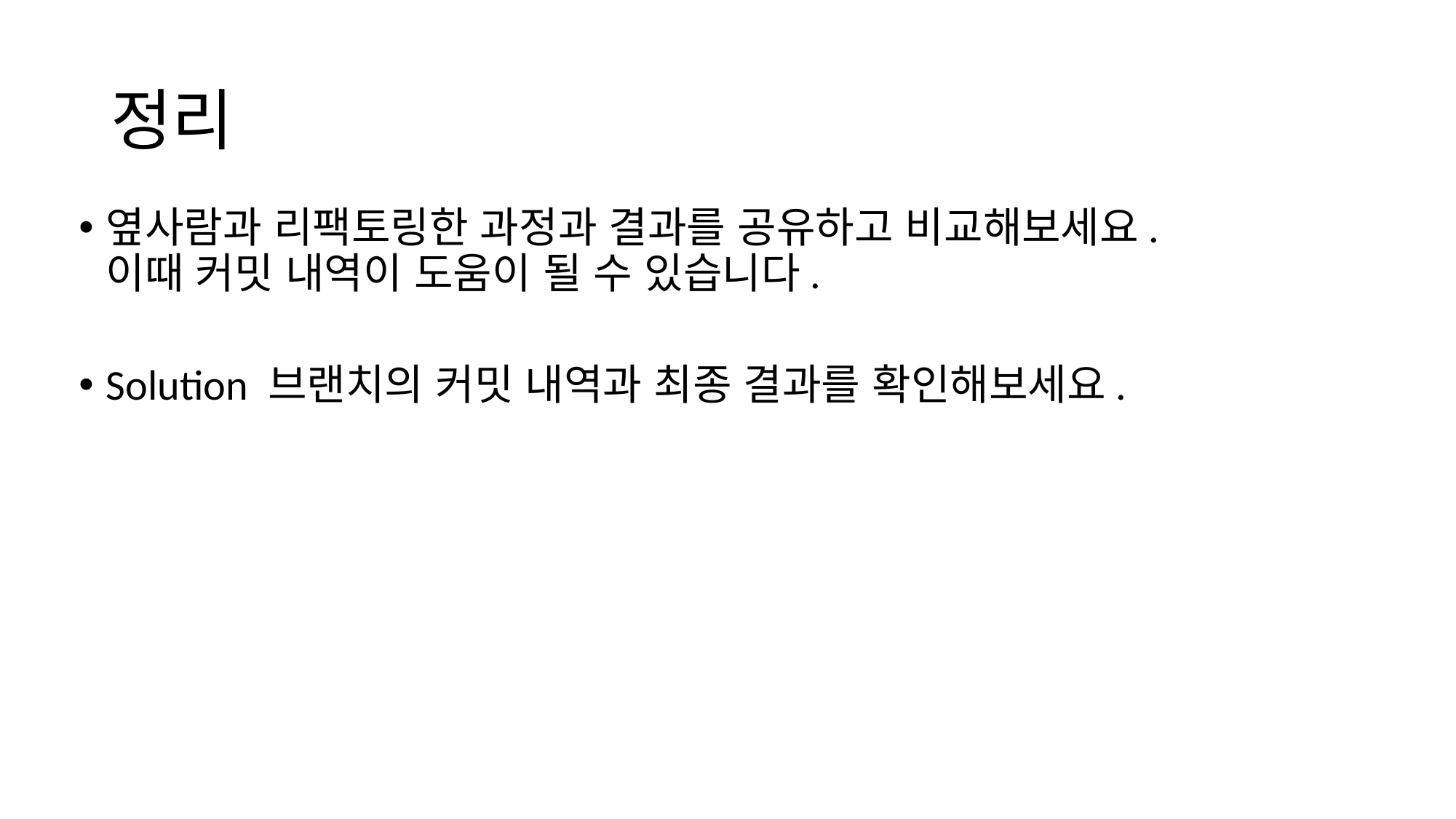

# 정리
옆사람과 리팩토링한 과정과 결과를 공유하고 비교해보세요.
이때 커밋 내역이 도움이 될 수 있습니다.
Solution 브랜치의 커밋 내역과 최종 결과를 확인해보세요.